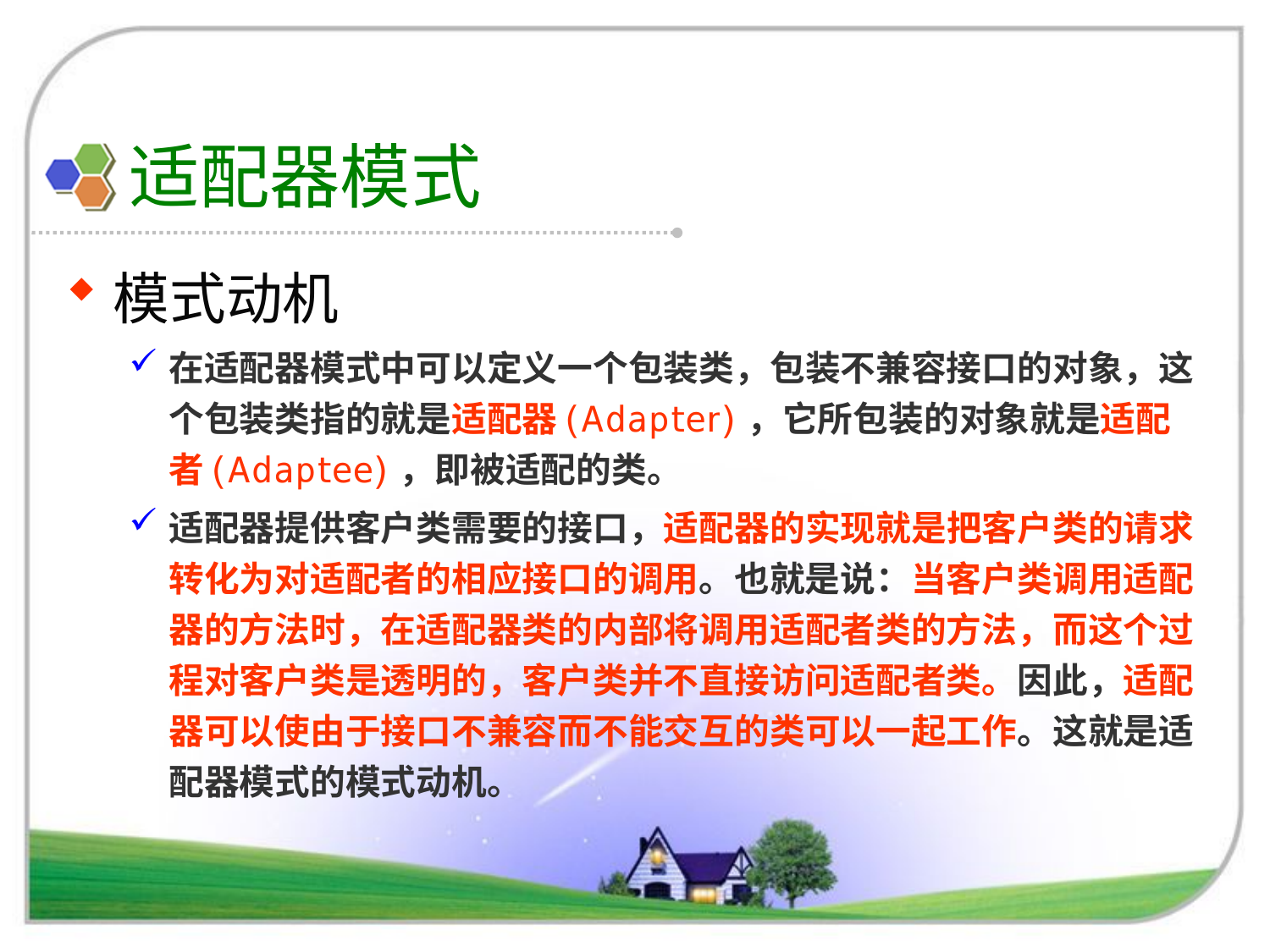

# 适配器模式
模式动机
在适配器模式中可以定义一个包装类，包装不兼容接口的对象，这个包装类指的就是适配器(Adapter)，它所包装的对象就是适配者(Adaptee)，即被适配的类。
适配器提供客户类需要的接口，适配器的实现就是把客户类的请求转化为对适配者的相应接口的调用。也就是说：当客户类调用适配器的方法时，在适配器类的内部将调用适配者类的方法，而这个过程对客户类是透明的，客户类并不直接访问适配者类。因此，适配器可以使由于接口不兼容而不能交互的类可以一起工作。这就是适配器模式的模式动机。